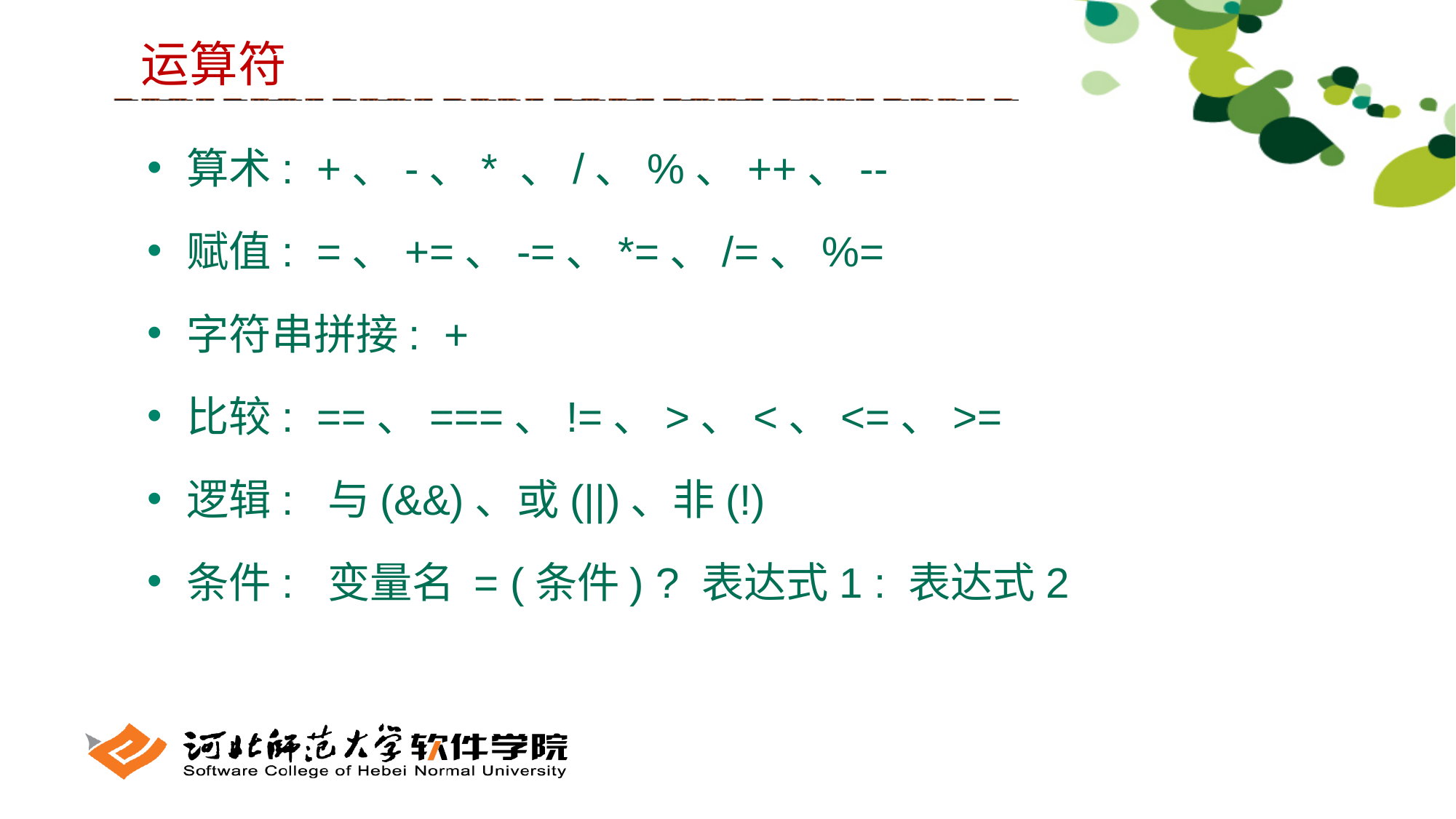

运算符
 算术:  +、-、* 、/、%、++、--
 赋值:  =、+=、-=、*=、/=、%=
 字符串拼接:  +
 比较:  ==、===、!=、>、<、<=、>=
 逻辑:  与(&&)、或(||)、非(!)
 条件:  变量名 = (条件) ? 表达式1 : 表达式2